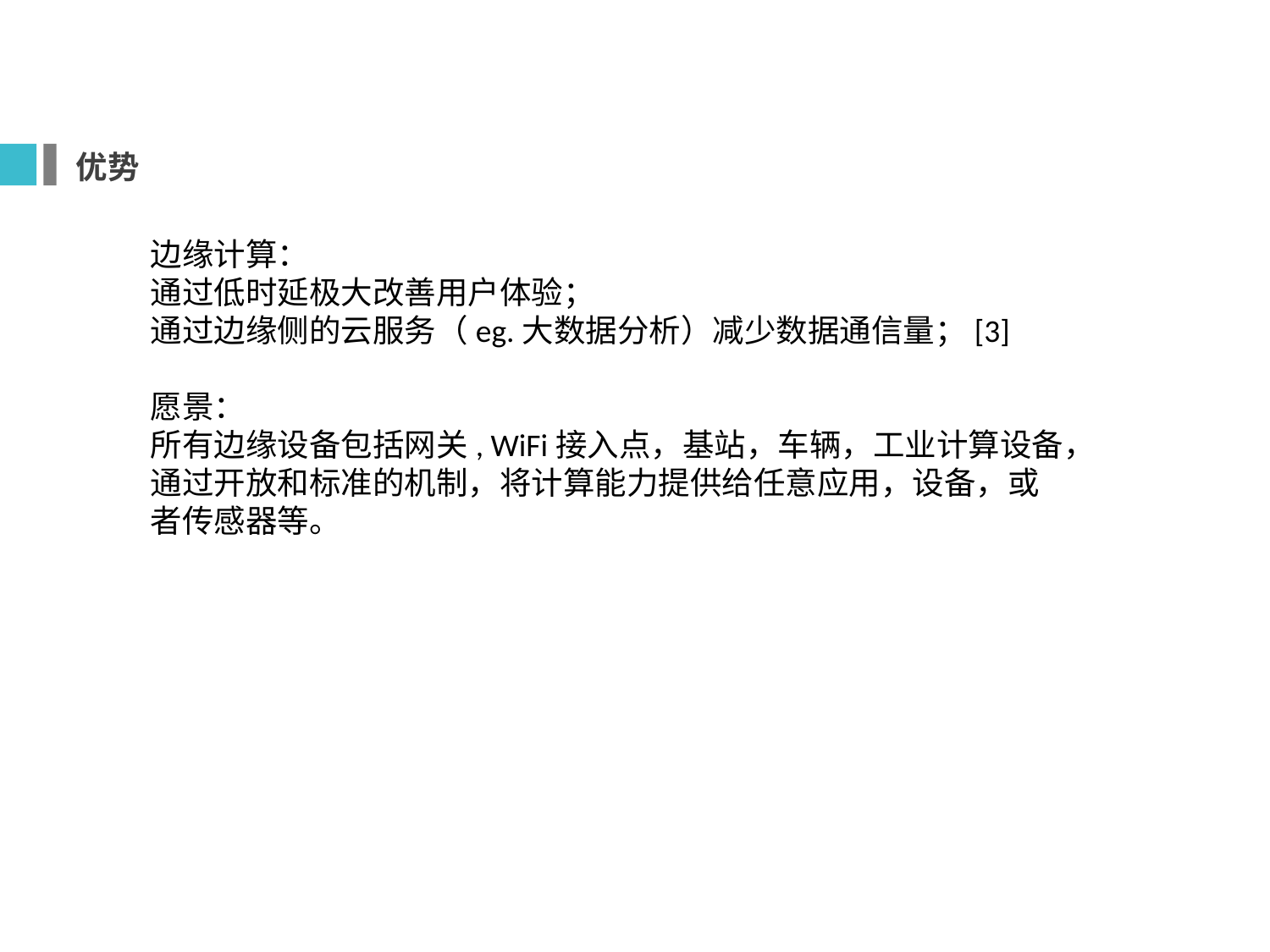

优势

边缘计算：
通过低时延极大改善用户体验；
通过边缘侧的云服务（eg.大数据分析）减少数据通信量；[3]

愿景：
所有边缘设备包括网关, WiFi接入点，基站，车辆，工业计算设备，通过开放和标准的机制，将计算能力提供给任意应用，设备，或者传感器等。